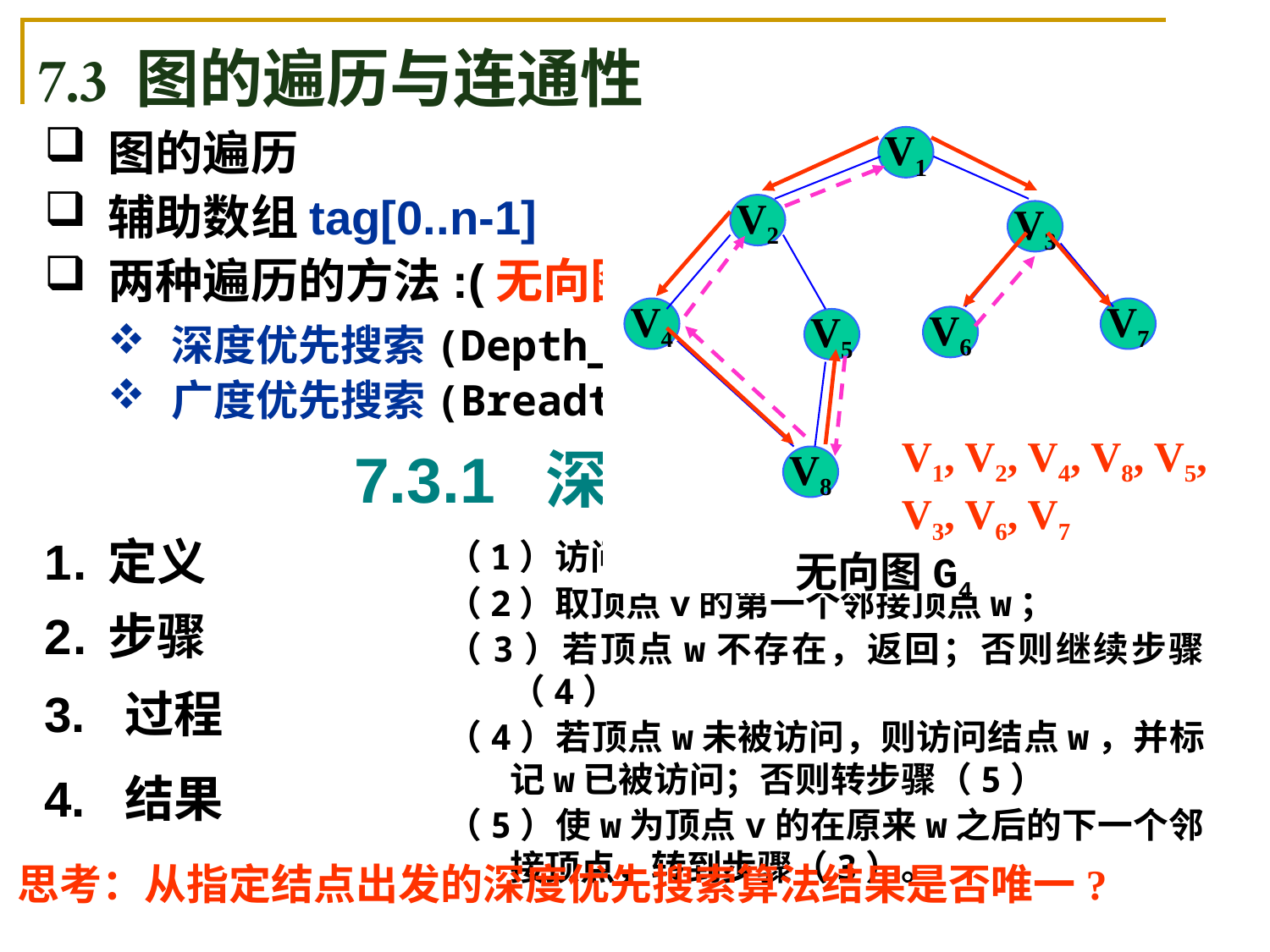

7.3 图的遍历与连通性
图的遍历
辅助数组tag[0..n-1]
两种遍历的方法:(无向图/有向图)
深度优先搜索(Depth_First Search，DFS)
广度优先搜索(Breadth_First Search，BFS)

V1

V2
V3

V4
V7
V6
V5

V8
无向图G4

V1, V2, V4, V8, V5, V3, V6, V7
7.3.1  深度优先遍历
定义
步骤
（1）访问结点v，并标记v已被访问；
（2）取顶点v的第一个邻接顶点w；
（3）若顶点w不存在，返回；否则继续步骤（4）
（4）若顶点w未被访问，则访问结点w，并标记w已被访问；否则转步骤（5）
（5）使w为顶点v的在原来w之后的下一个邻接顶点，转到步骤（3）。
3.  过程
4.  结果
思考：从指定结点出发的深度优先搜索算法结果是否唯一?